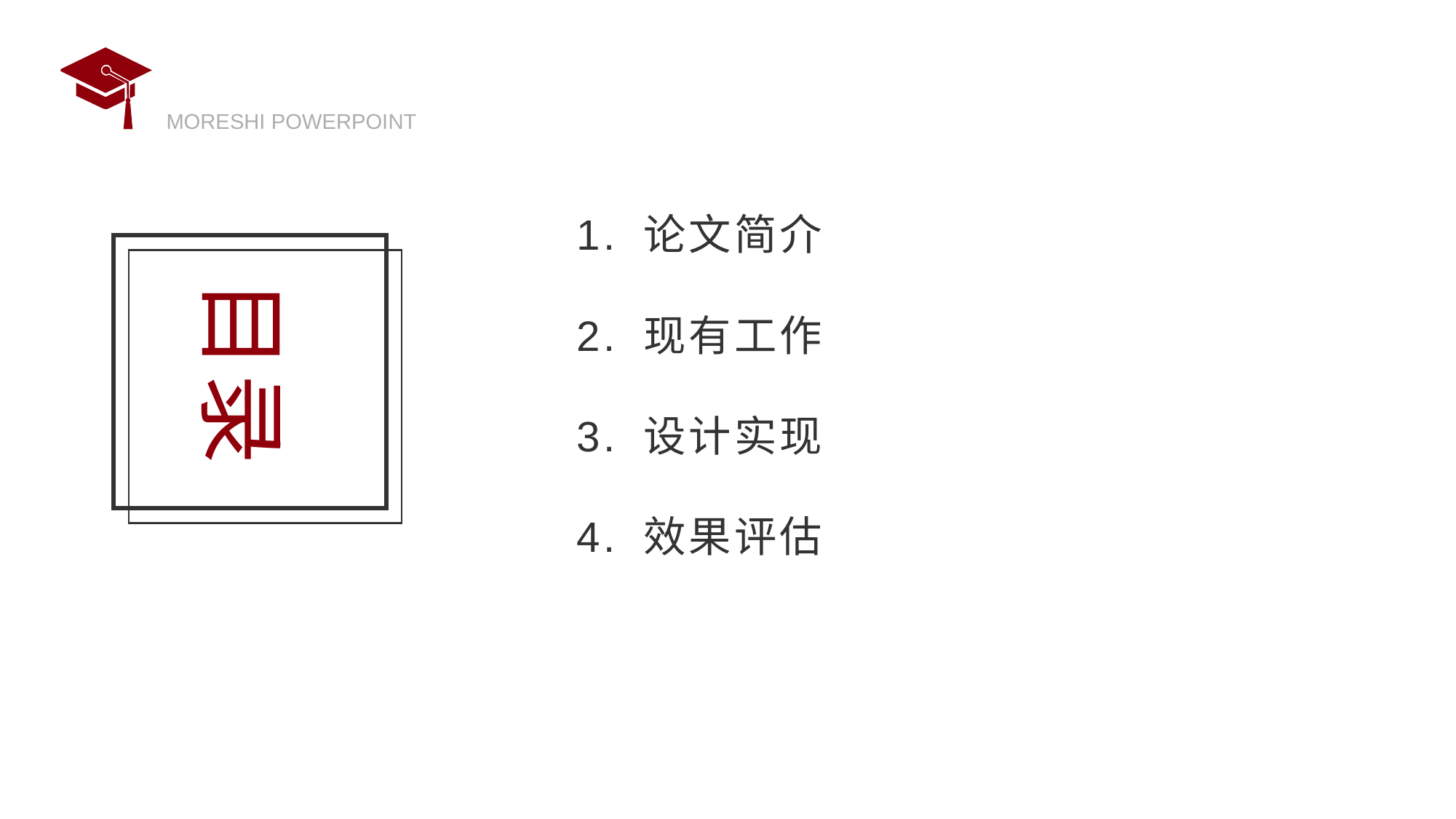

1. 论文简介

目录
2. 现有工作
3. 设计实现
4. 效果评估